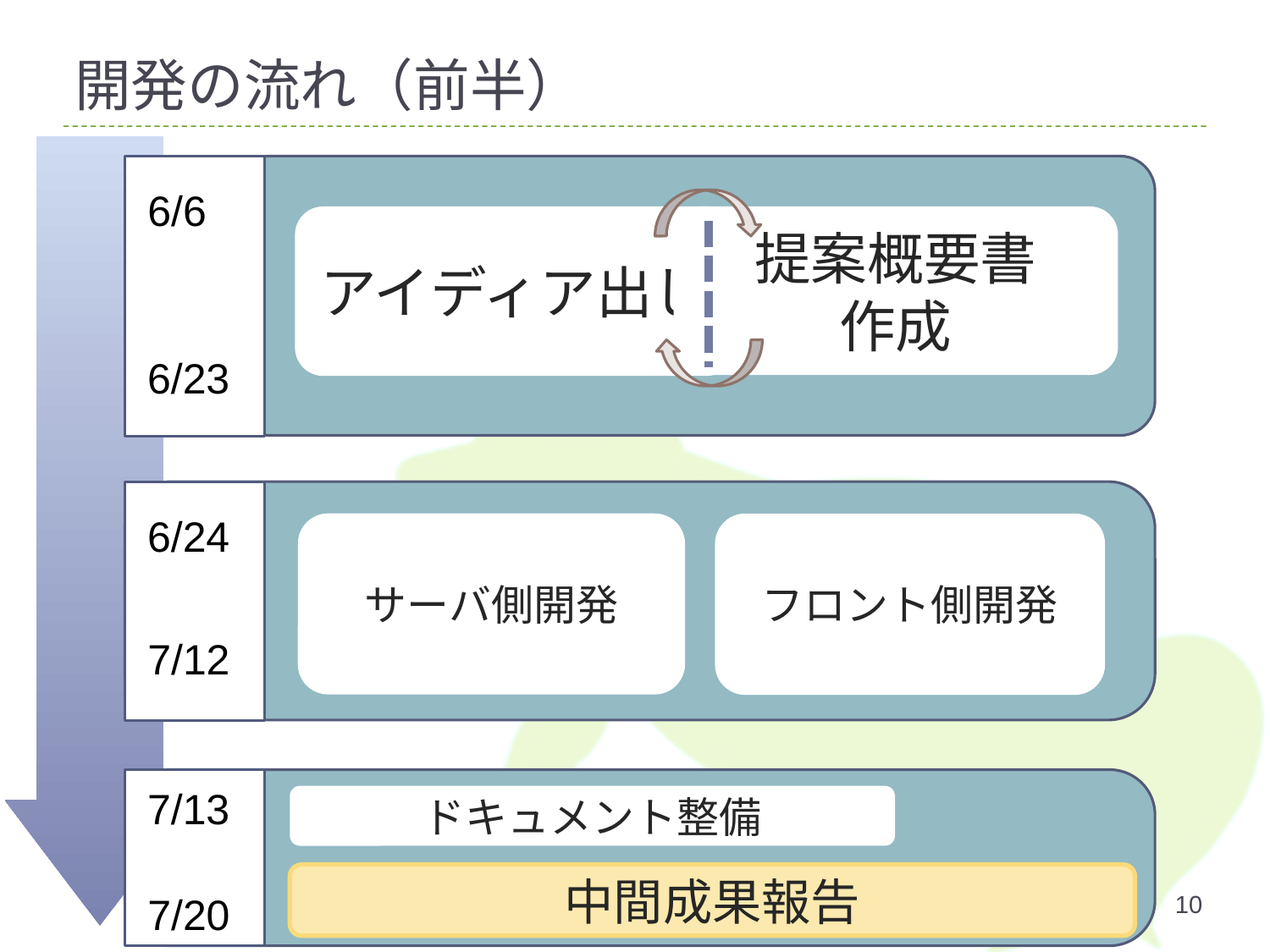

# 開発の流れ（前半）

6/6
アイディア出し
提案概要書
作成
6/23

6/24

技術調査
7/5
例外処理

6/24
サーバ側開発
フロント側開発
7/12
7/6
デプロイ環境構築
7/8
7/9
バグ修正、テスト
7/12
7/13

7/13
ドキュメント整備
7/20
中間成果報告
7/20